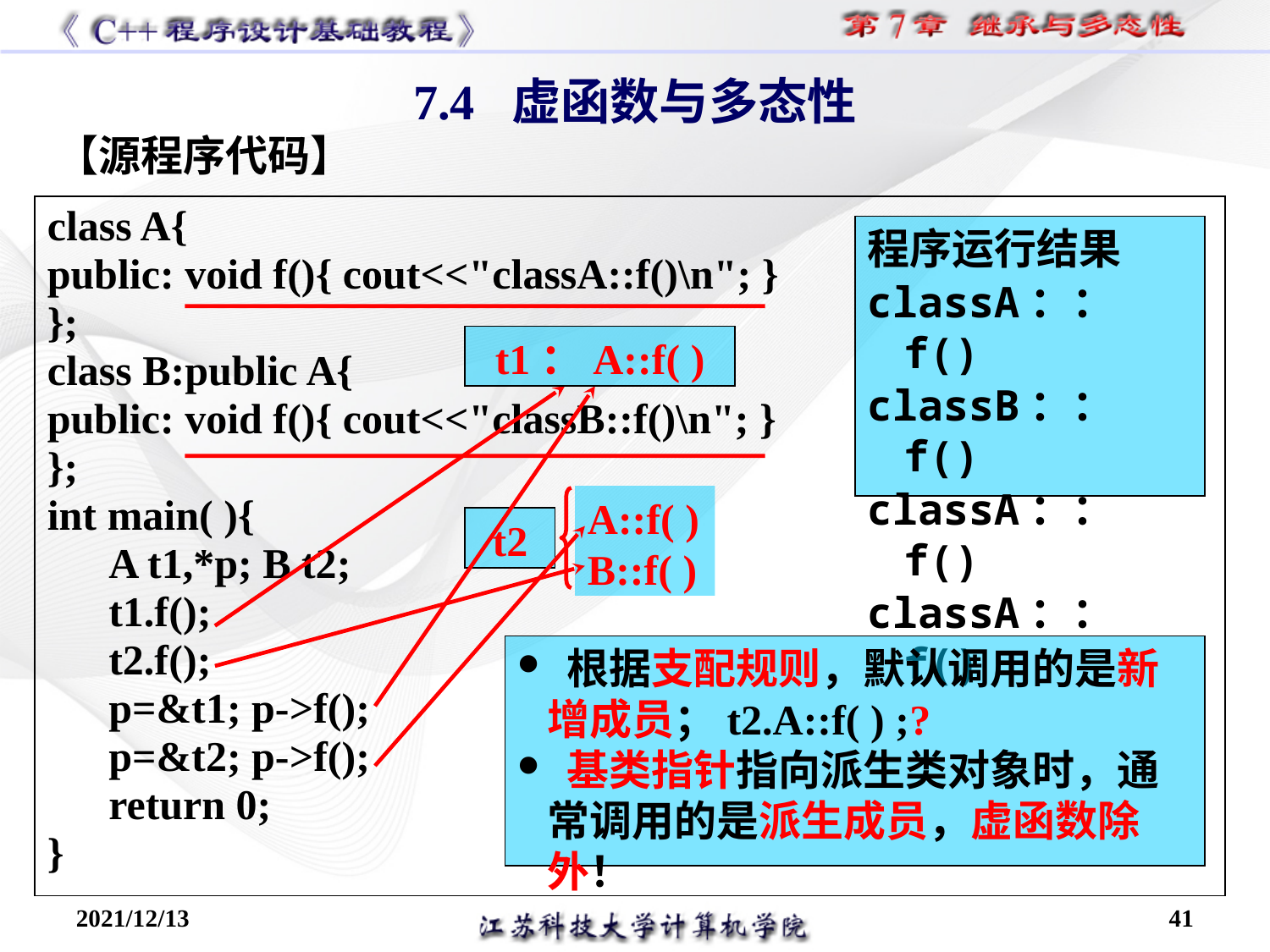

7.4  虚函数与多态性
【源程序代码】
class A{
public: void f(){ cout<<"classA::f()\n"; }
};
class B:public A{
public: void f(){ cout<<"classB::f()\n"; }
};
int main( ){
A t1,*p; B t2;
t1.f();
t2.f();
p=&t1; p->f();
p=&t2; p->f();
return 0;
}
程序运行结果
classA：：f()
classB：：f()
classA：：f()
classA：：f()

t1：A::f( )

A::f( )
B::f( )

t2

 根据支配规则，默认调用的是新增成员；t2.A::f( ) ;?
 基类指针指向派生类对象时，通常调用的是派生成员，虚函数除外！